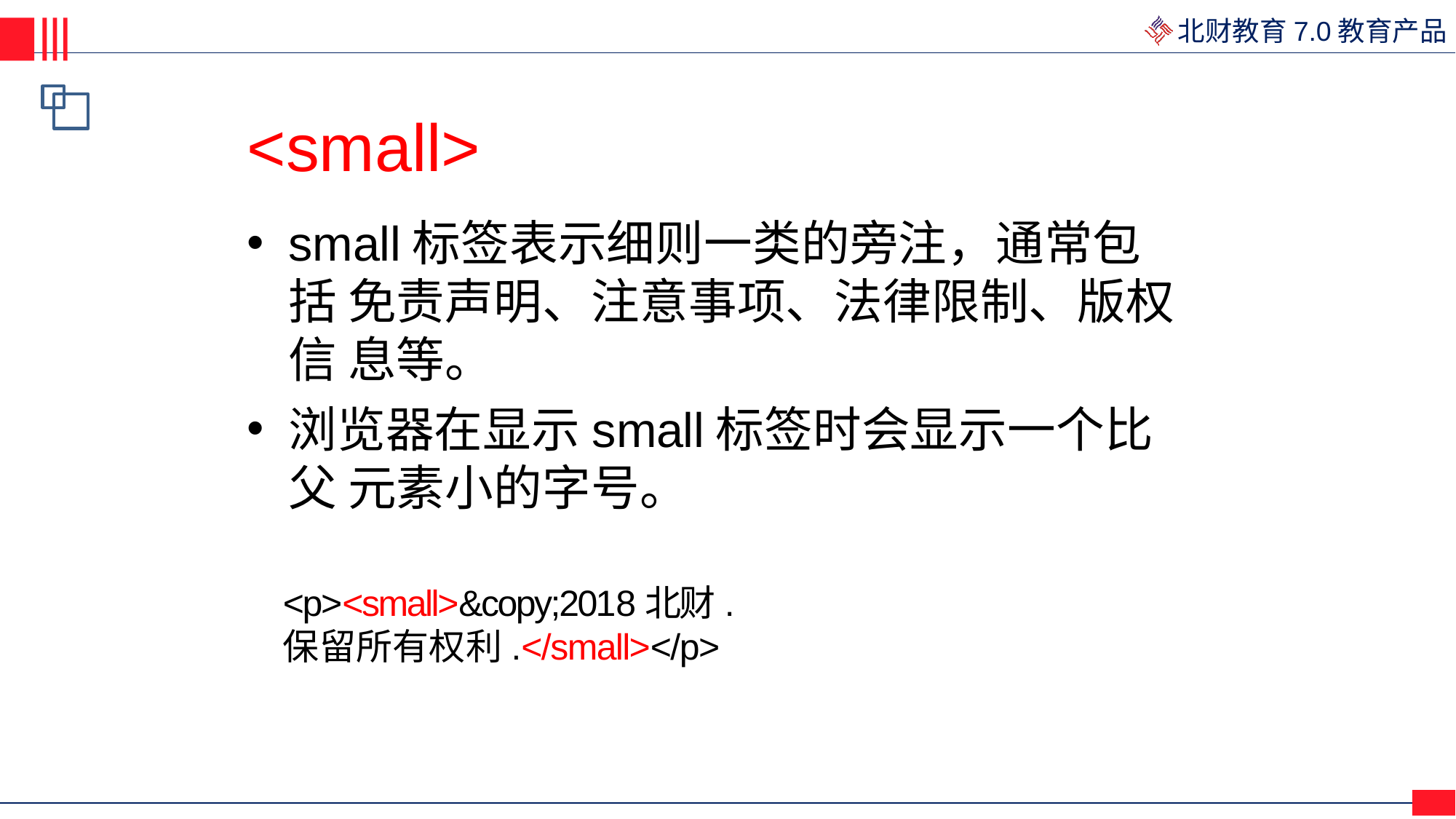

# <small>
small标签表示细则一类的旁注，通常包括 免责声明、注意事项、法律限制、版权信 息等。
浏览器在显示small标签时会显示一个比父 元素小的字号。

<p><small>&copy;2018北财. 保留所有权利.</small></p>